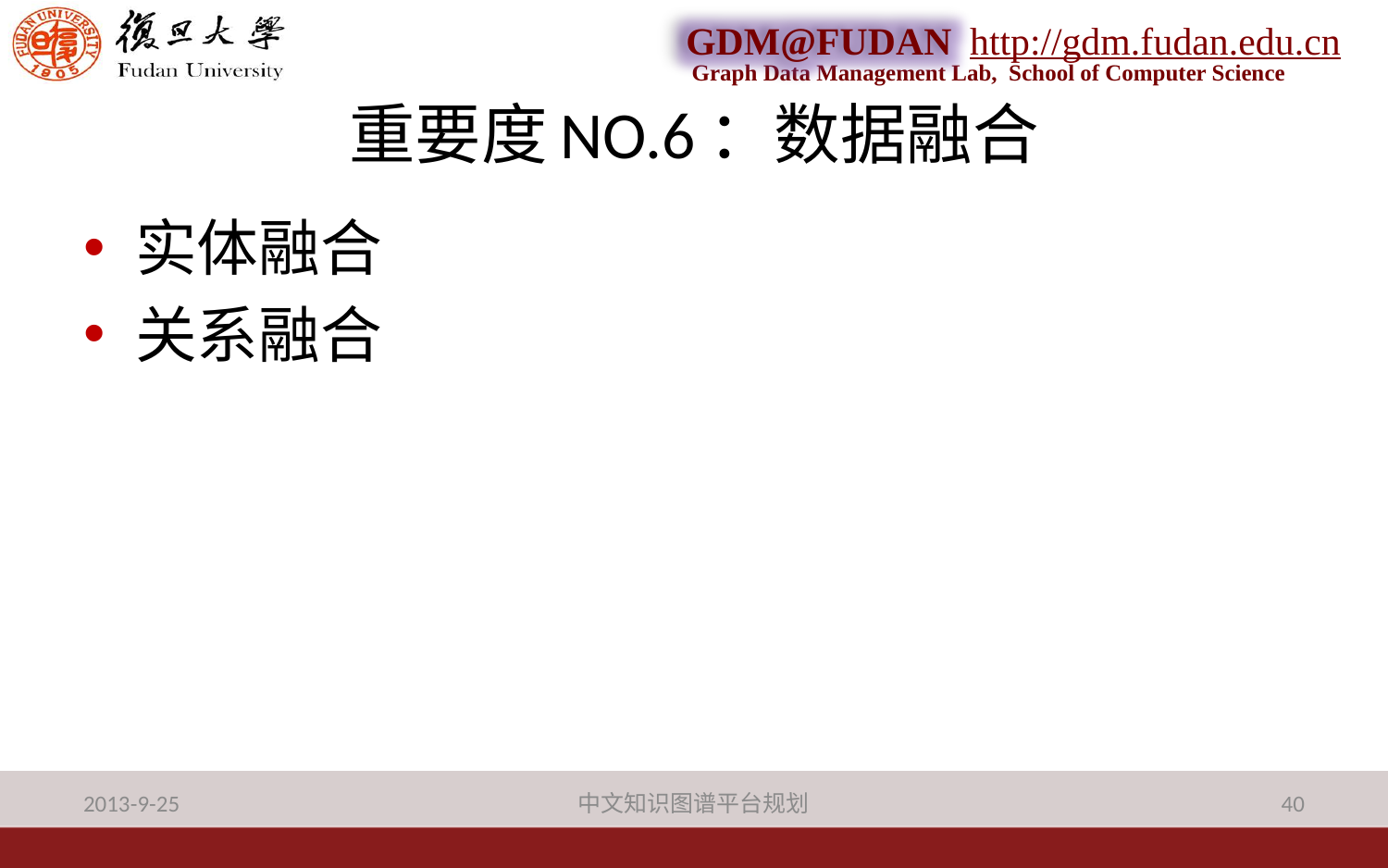

# 重要度NO.6：数据融合
实体融合
关系融合
2013-9-25
中文知识图谱平台规划
40